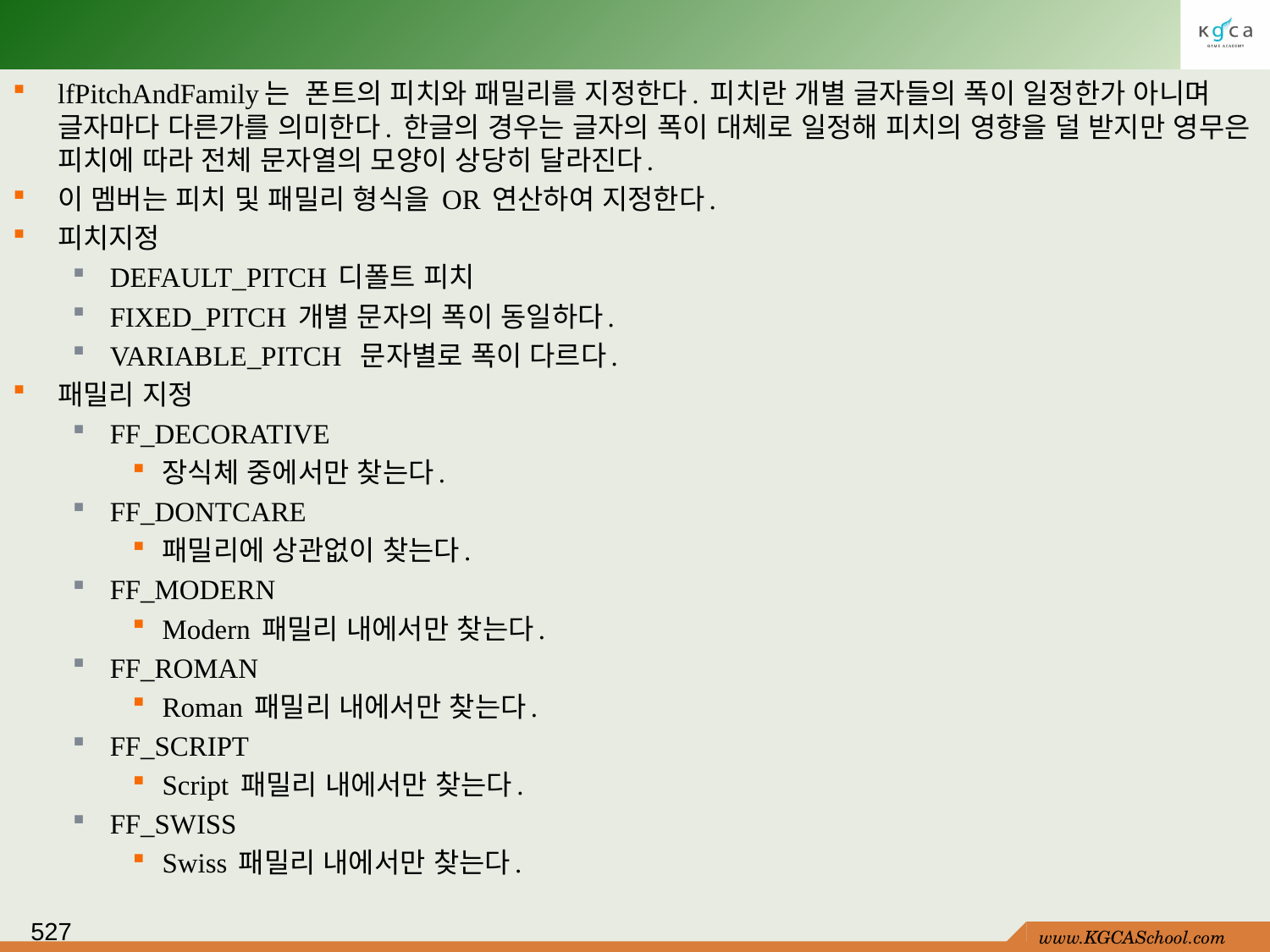

#
lfPitchAndFamily는  폰트의 피치와 패밀리를 지정한다. 피치란 개별 글자들의 폭이 일정한가 아니며 글자마다 다른가를 의미한다. 한글의 경우는 글자의 폭이 대체로 일정해 피치의 영향을 덜 받지만 영무은 피치에 따라 전체 문자열의 모양이 상당히 달라진다.
이 멤버는 피치 및 패밀리 형식을 OR 연산하여 지정한다.
피치지정
DEFAULT_PITCH 디폴트 피치
FIXED_PITCH 개별 문자의 폭이 동일하다.
VARIABLE_PITCH  문자별로 폭이 다르다.
패밀리 지정
FF_DECORATIVE
장식체 중에서만 찾는다.
FF_DONTCARE
패밀리에 상관없이 찾는다.
FF_MODERN
Modern 패밀리 내에서만 찾는다.
FF_ROMAN
Roman 패밀리 내에서만 찾는다.
FF_SCRIPT
Script 패밀리 내에서만 찾는다.
FF_SWISS
Swiss 패밀리 내에서만 찾는다.

527